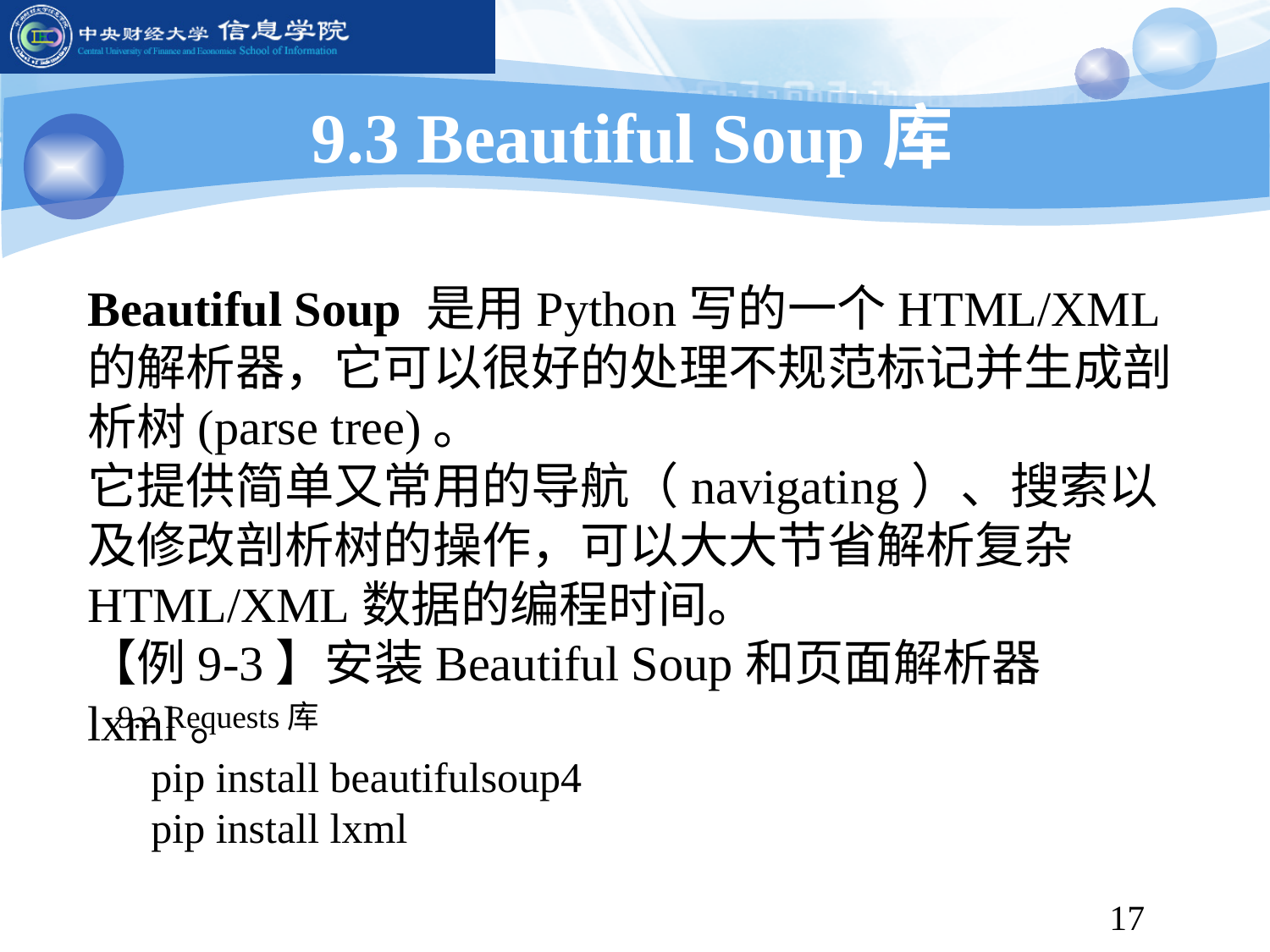

9.3 Beautiful Soup库
Beautiful Soup 是用Python写的一个HTML/XML的解析器，它可以很好的处理不规范标记并生成剖析树(parse tree)。
它提供简单又常用的导航（navigating）、搜索以及修改剖析树的操作，可以大大节省解析复杂HTML/XML数据的编程时间。
【例9-3】安装Beautiful Soup和页面解析器lxml。
pip install beautifulsoup4
pip install lxml
9.2 Requests库